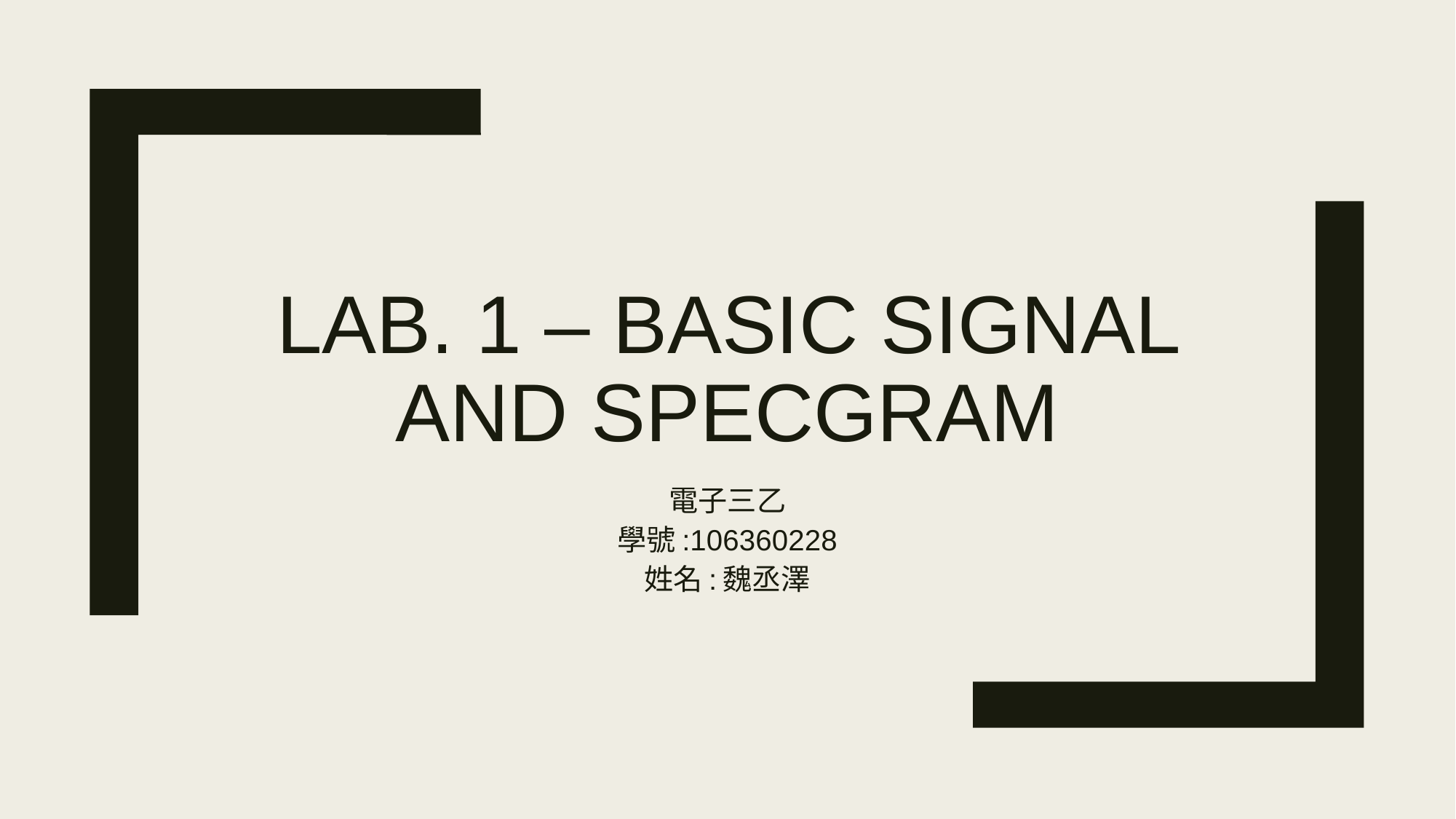

# Lab. 1 – Basic Signal and Specgram
電子三乙
學號:106360228
姓名:魏丞澤